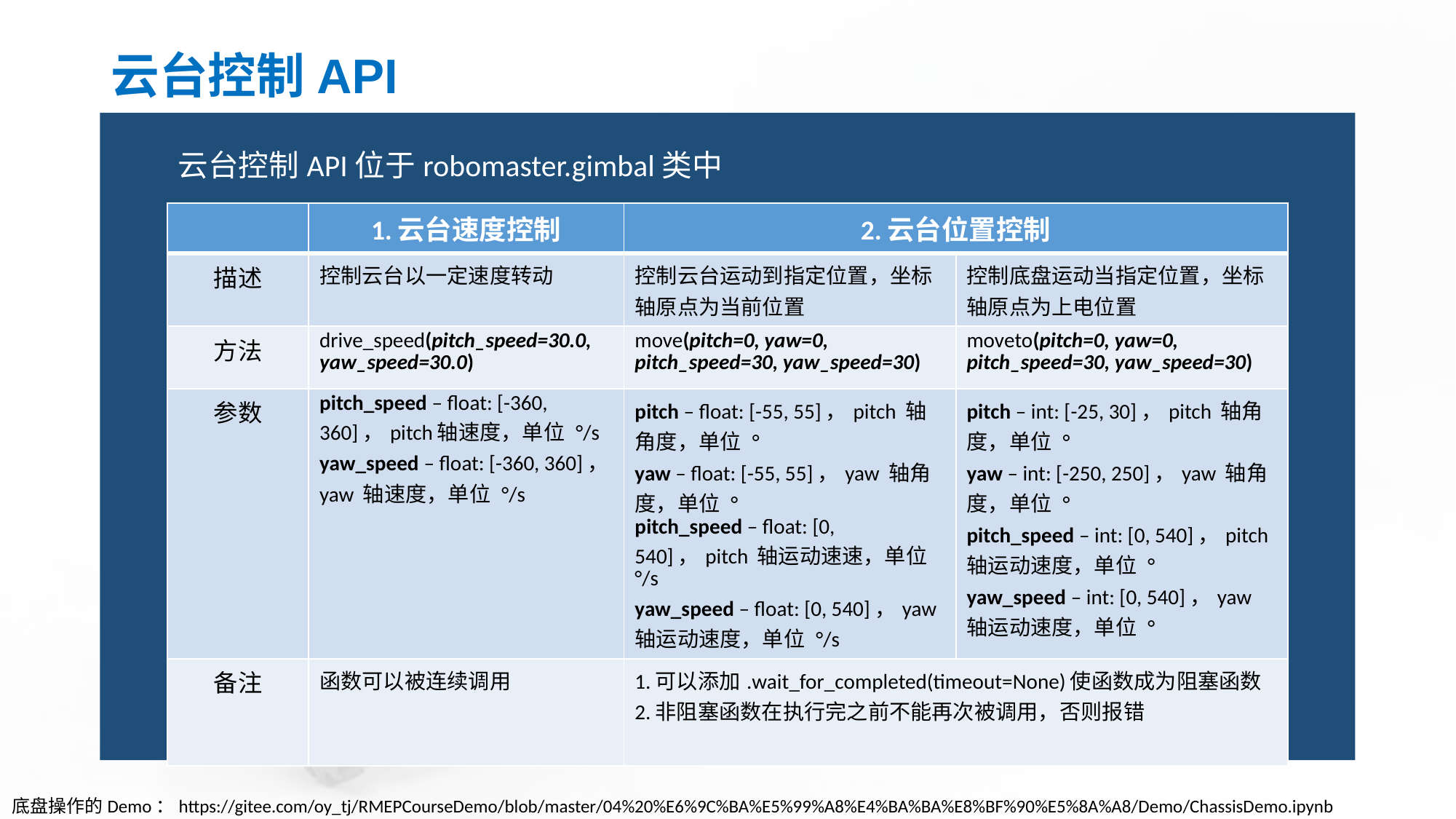

# 云台控制API

云台控制API位于robomaster.gimbal类中
|  | 1.云台速度控制 | 2.云台位置控制 |  |
| --- | --- | --- | --- |
| 描述 | 控制云台以一定速度转动 | 控制云台运动到指定位置，坐标轴原点为当前位置 | 控制底盘运动当指定位置，坐标轴原点为上电位置 |
| 方法 | drive\_speed(pitch\_speed=30.0, yaw\_speed=30.0) | move(pitch=0, yaw=0, pitch\_speed=30, yaw\_speed=30) | moveto(pitch=0, yaw=0, pitch\_speed=30, yaw\_speed=30) |
| 参数 | pitch\_speed – float: [-360, 360]，pitch轴速度，单位 °/s yaw\_speed – float: [-360, 360]，yaw 轴速度，单位 °/s | pitch – float: [-55, 55]，pitch 轴角度，单位 ° yaw – float: [-55, 55]，yaw 轴角度，单位 ° pitch\_speed – float: [0, 540]，pitch 轴运动速速，单位 °/s yaw\_speed – float: [0, 540]，yaw 轴运动速度，单位 °/s | pitch – int: [-25, 30]，pitch 轴角度，单位 ° yaw – int: [-250, 250]，yaw 轴角度，单位 ° pitch\_speed – int: [0, 540]，pitch 轴运动速度，单位 ° yaw\_speed – int: [0, 540]，yaw 轴运动速度，单位 ° |
| 备注 | 函数可以被连续调用 | 1.可以添加.wait\_for\_completed(timeout=None)使函数成为阻塞函数 2.非阻塞函数在执行完之前不能再次被调用，否则报错 |  |
底盘操作的Demo：https://gitee.com/oy_tj/RMEPCourseDemo/blob/master/04%20%E6%9C%BA%E5%99%A8%E4%BA%BA%E8%BF%90%E5%8A%A8/Demo/ChassisDemo.ipynb